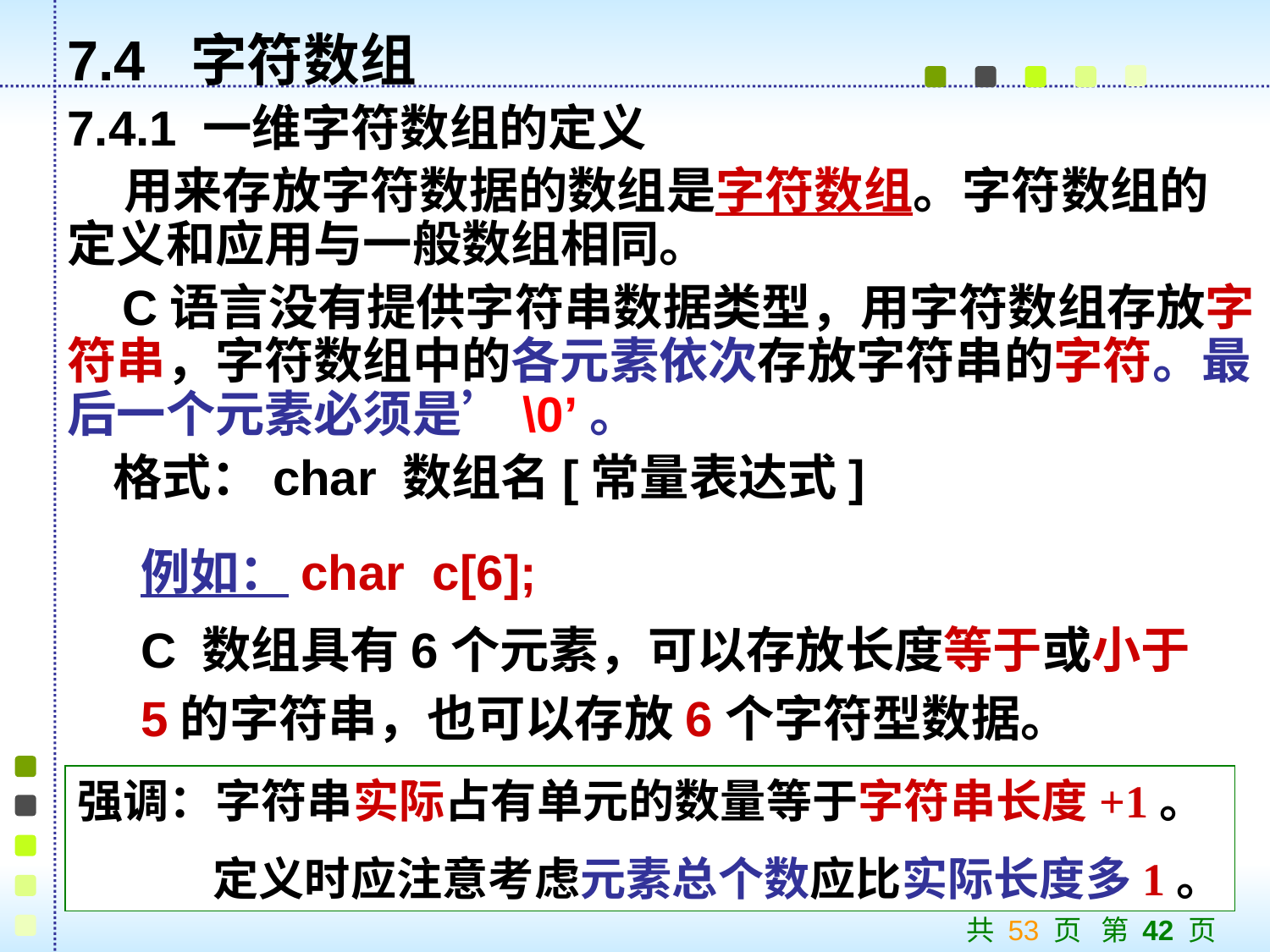

7.4  字符数组
7.4.1 一维字符数组的定义
    用来存放字符数据的数组是字符数组。字符数组的定义和应用与一般数组相同。
    C语言没有提供字符串数据类型，用字符数组存放字符串，字符数组中的各元素依次存放字符串的字符。最后一个元素必须是’\0’。
   格式：char 数组名[常量表达式]

例如：char  c[6];
C 数组具有6个元素，可以存放长度等于或小于5的字符串，也可以存放6个字符型数据。

强调：字符串实际占有单元的数量等于字符串长度+1。
            定义时应注意考虑元素总个数应比实际长度多1。
共 53 页   第 42 页